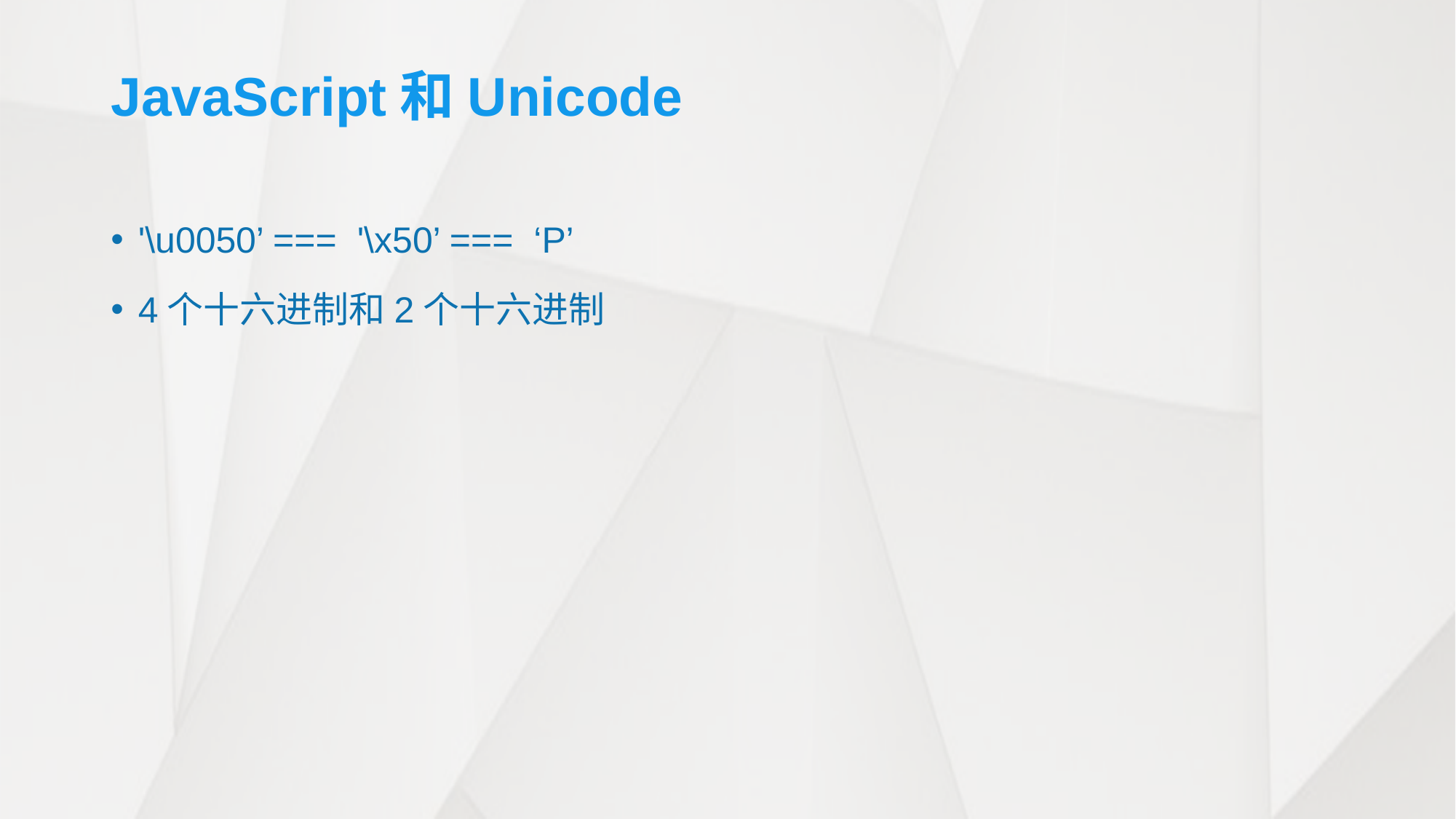

# JavaScript和Unicode
'\u0050’ ===  '\x50’ ===  ‘P’
4个十六进制和2个十六进制